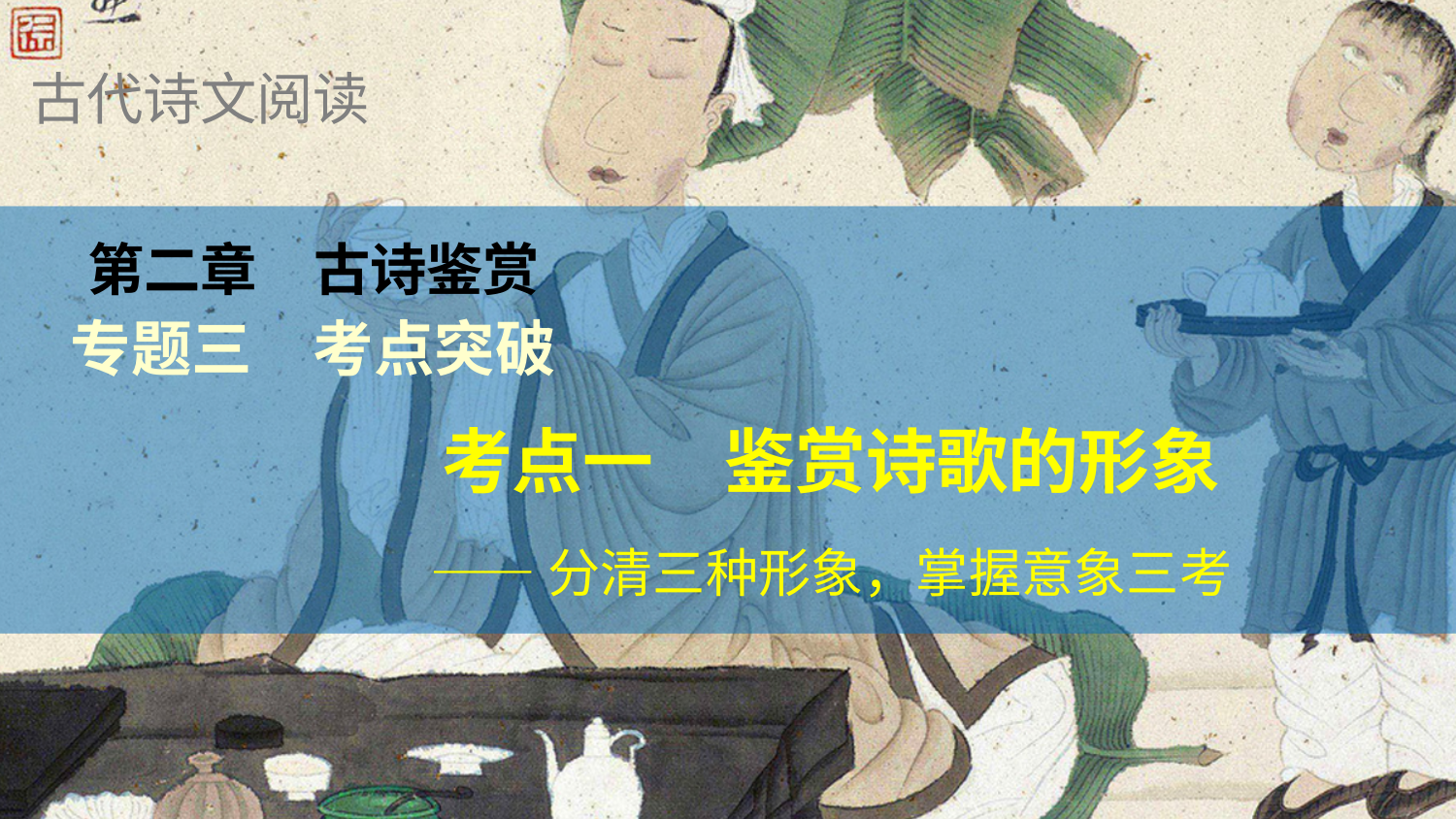

古代诗文阅读
第二章　古诗鉴赏
专题三　考点突破
考点一　鉴赏诗歌的形象
——分清三种形象，掌握意象三考